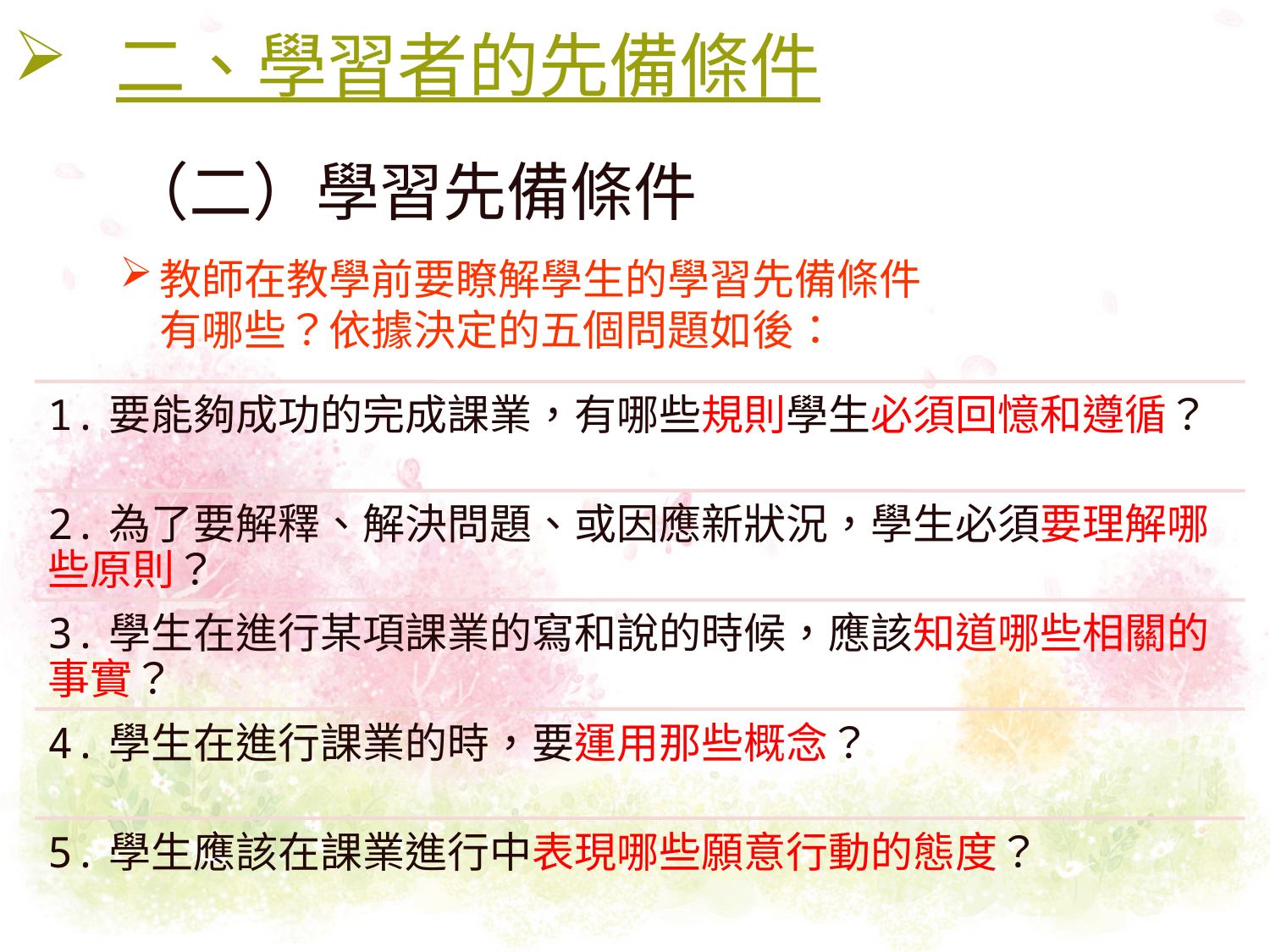

# 二、學習者的先備條件
（二）學習先備條件
教師在教學前要瞭解學生的學習先備條件有哪些？依據決定的五個問題如後：
1.要能夠成功的完成課業，有哪些規則學生必須回憶和遵循？
2.為了要解釋、解決問題、或因應新狀況，學生必須要理解哪些原則？
3.學生在進行某項課業的寫和說的時候，應該知道哪些相關的事實？
4.學生在進行課業的時，要運用那些概念？
5.學生應該在課業進行中表現哪些願意行動的態度？